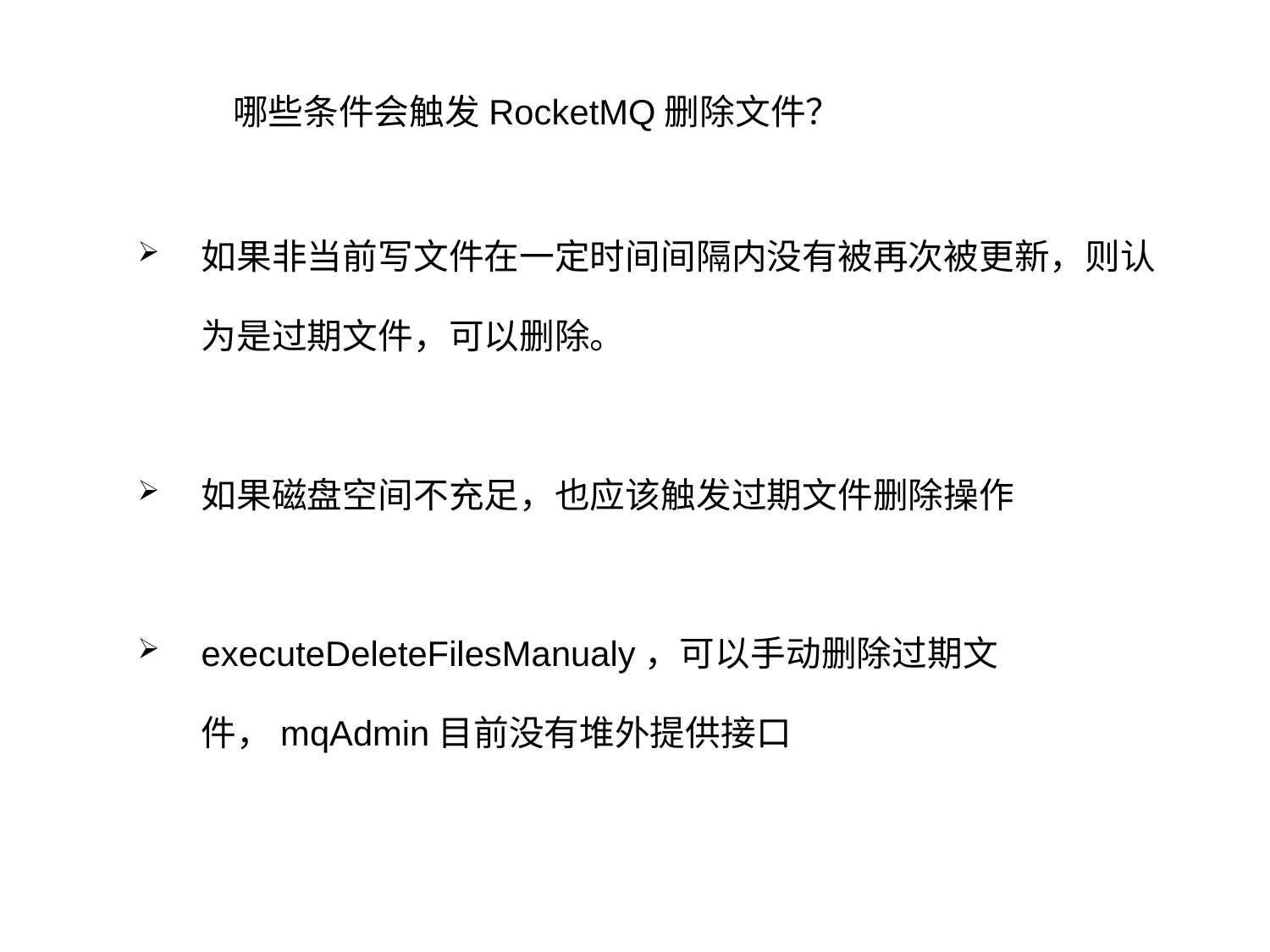

哪些条件会触发RocketMQ删除文件？
如果非当前写文件在一定时间间隔内没有被再次被更新，则认为是过期文件，可以删除。

如果磁盘空间不充足，也应该触发过期文件删除操作

executeDeleteFilesManualy，可以手动删除过期文件，mqAdmin目前没有堆外提供接口